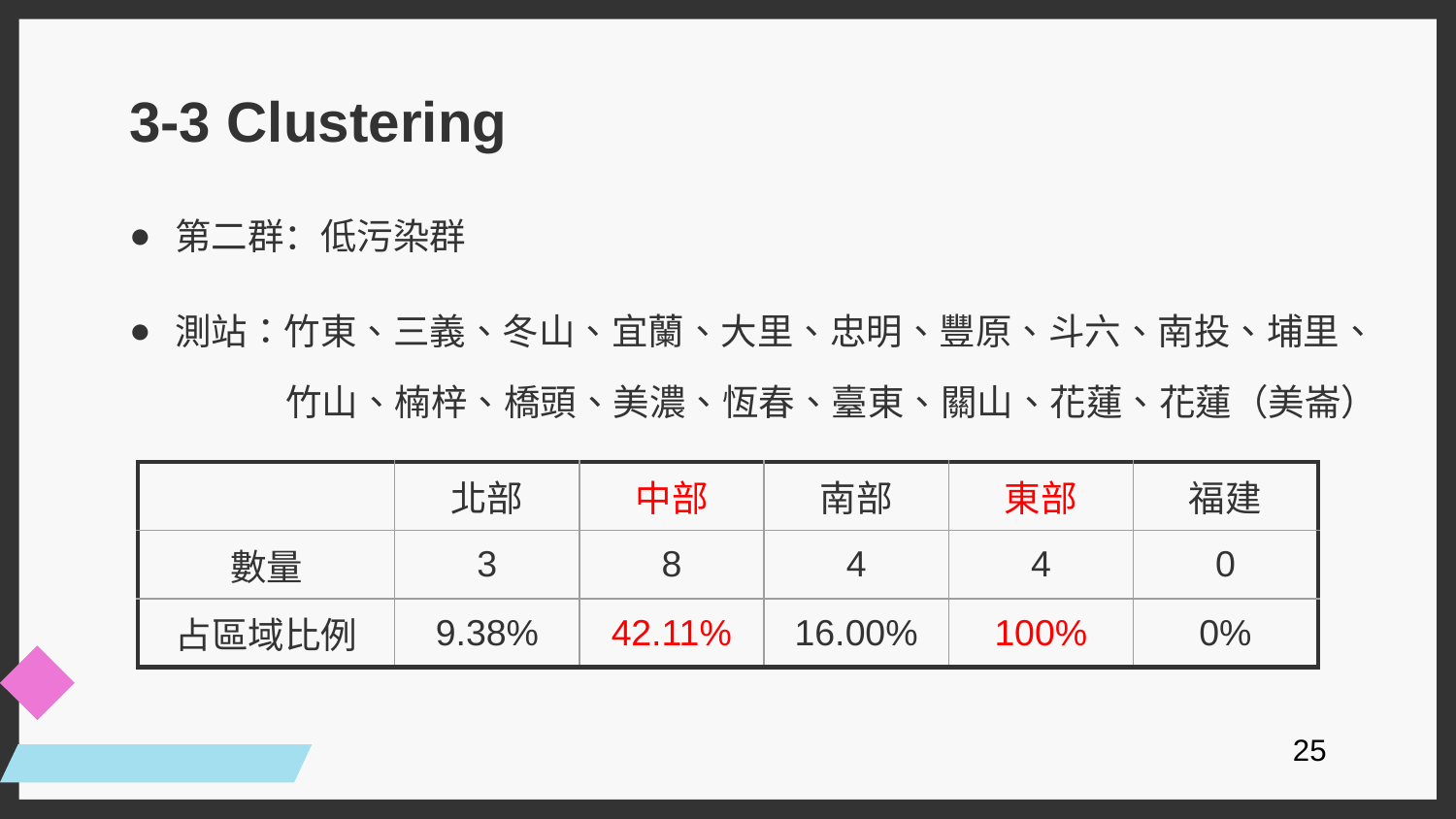

# 3-3 Clustering
第二群：低污染群
測站：竹東、三義、冬山、宜蘭、大里、忠明、豐原、斗六、南投、埔里、
竹山、楠梓、橋頭、美濃、恆春、臺東、關山、花蓮、花蓮（美崙）

|  | 北部 | 中部 | 南部 | 東部 | 福建 |
| --- | --- | --- | --- | --- | --- |
| 數量 | 3 | 8 | 4 | 4 | 0 |
| 占區域比例 | 9.38% | 42.11% | 16.00% | 100% | 0% |